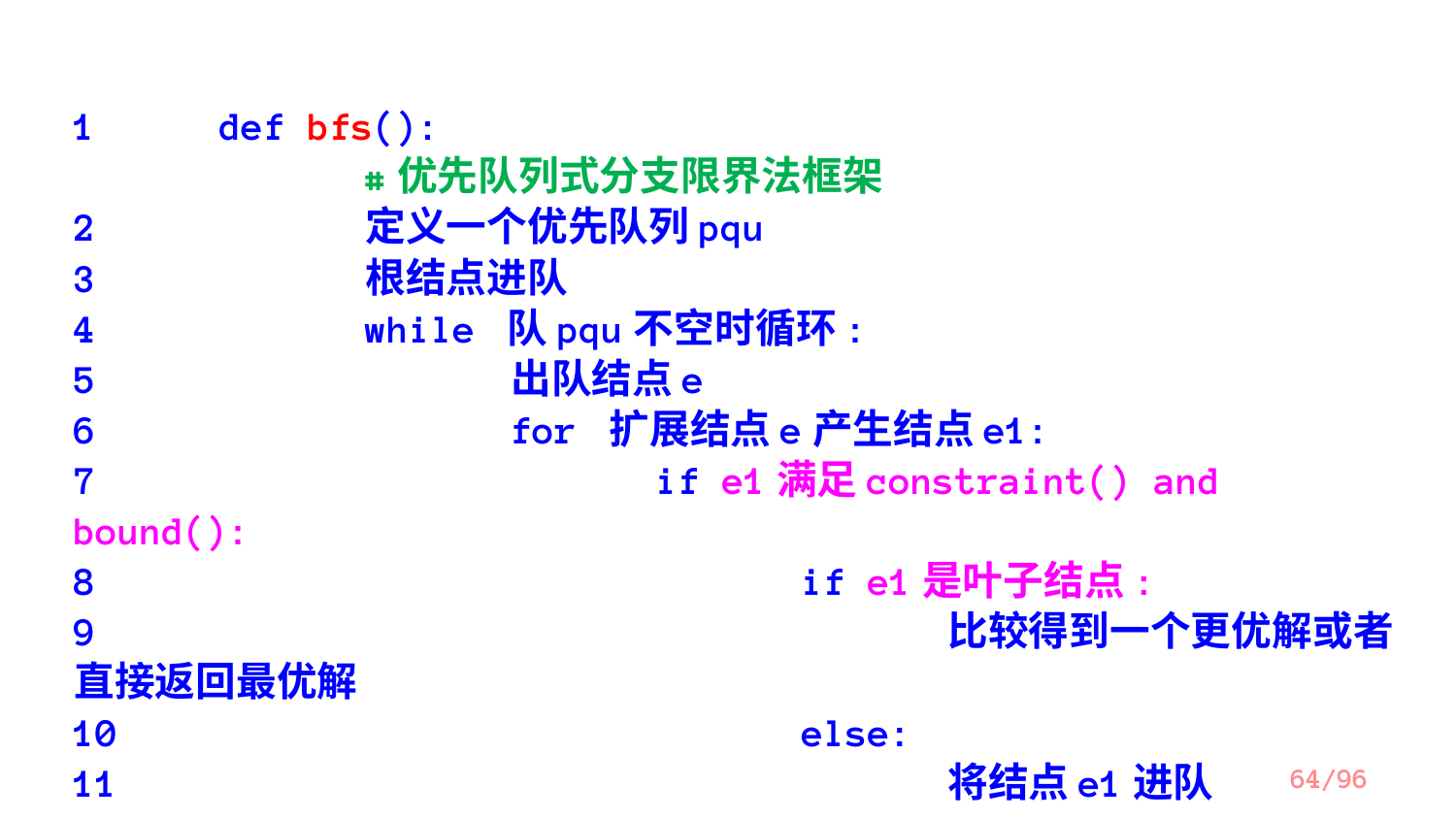

1	def bfs():									#优先队列式分支限界法框架
2		定义一个优先队列pqu
3		根结点进队
4		while 队pqu不空时循环:
5			出队结点e
6			for 扩展结点e产生结点e1:
7				if e1满足constraint() and bound():
8					if e1是叶子结点:
9						比较得到一个更优解或者直接返回最优解
10					else:
11						将结点e1进队
64/96